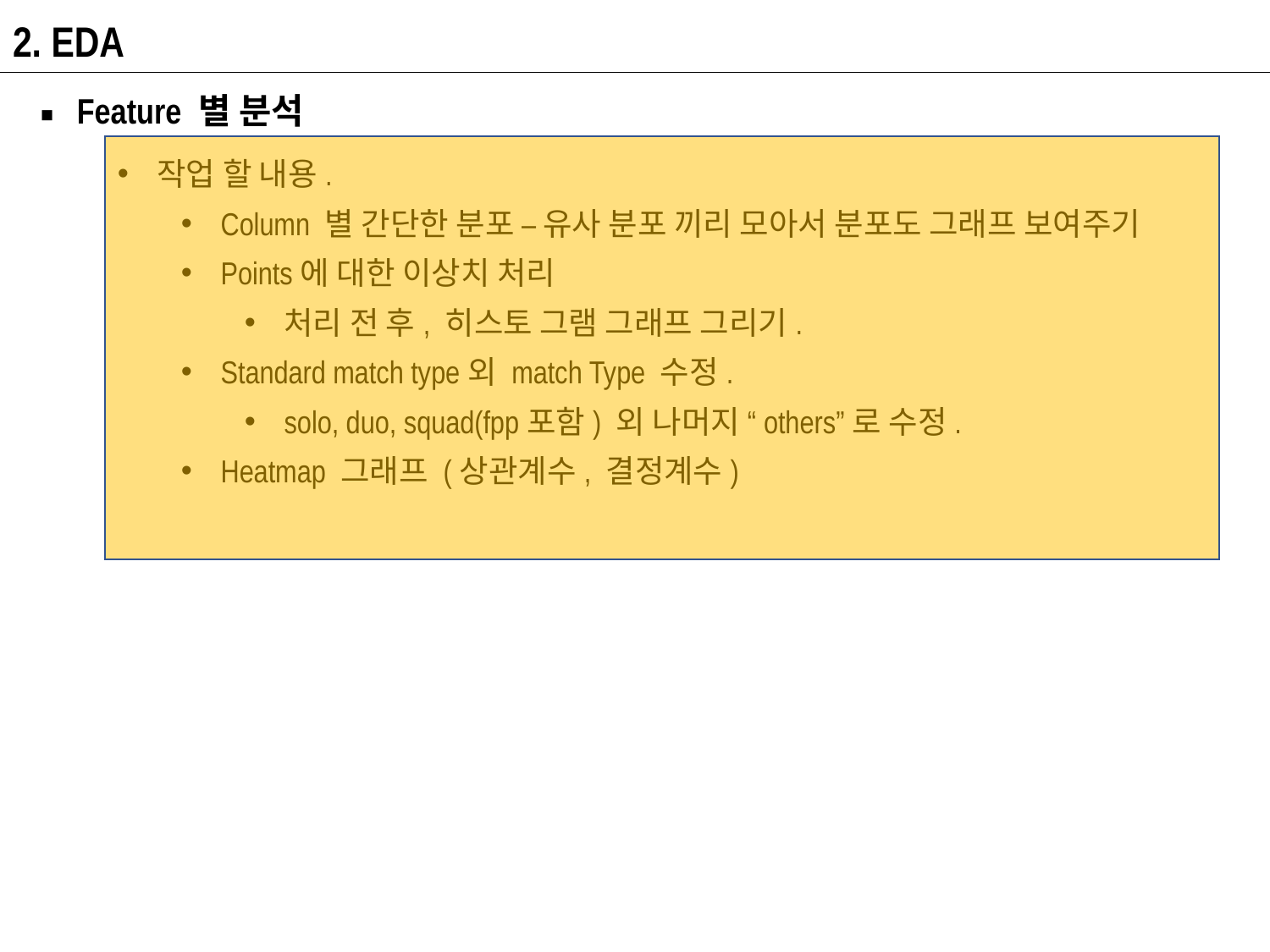

2. EDA
Feature 별 분석

작업 할 내용.
Column 별 간단한 분포 – 유사 분포 끼리 모아서 분포도 그래프 보여주기
Points에 대한 이상치 처리
처리 전 후, 히스토 그램 그래프 그리기.
Standard match type외 match Type 수정.
solo, duo, squad(fpp포함) 외 나머지 “others”로 수정.
Heatmap 그래프 (상관계수, 결정계수)